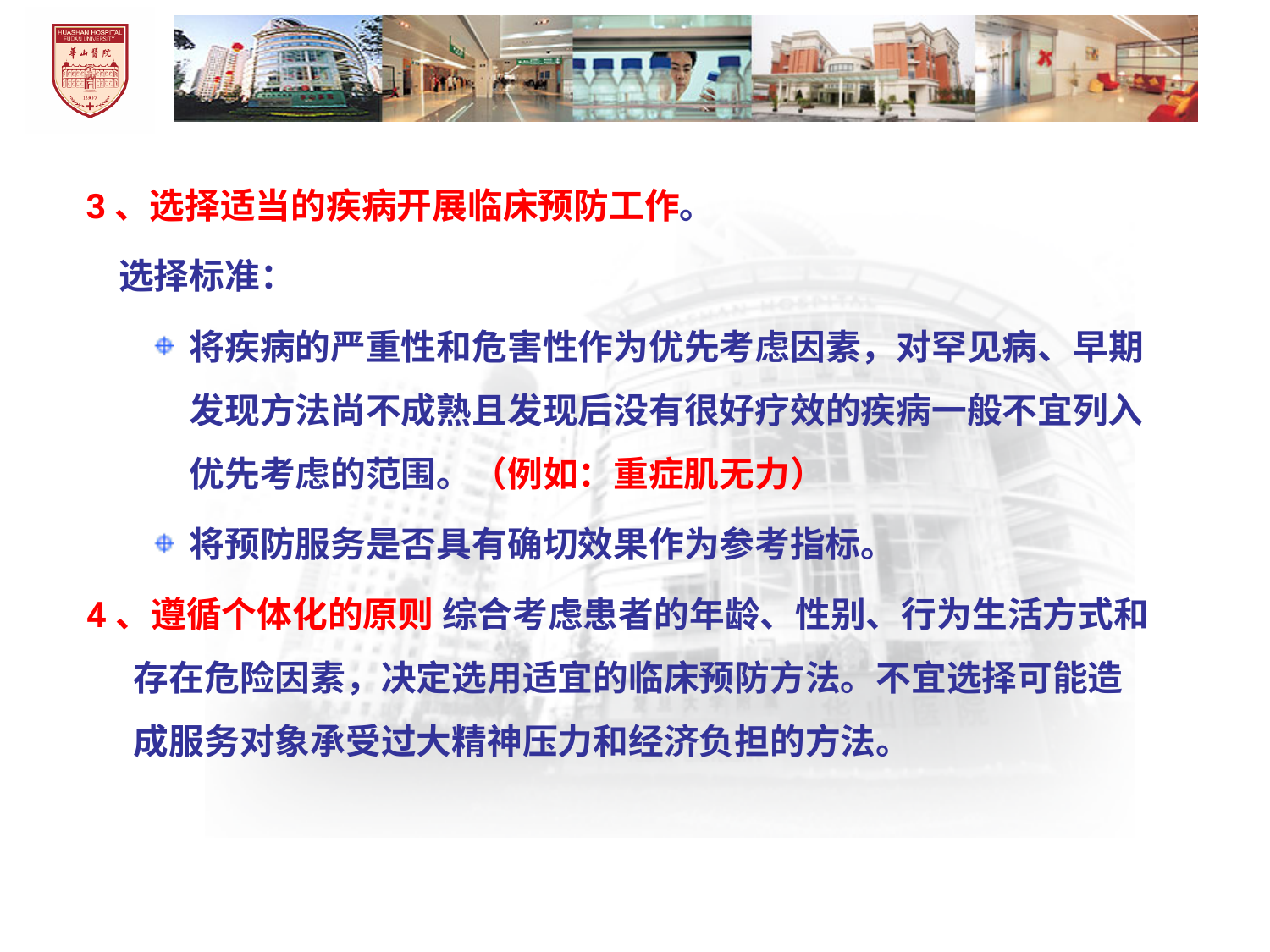

3、选择适当的疾病开展临床预防工作。
   选择标准：
将疾病的严重性和危害性作为优先考虑因素，对罕见病、早期发现方法尚不成熟且发现后没有很好疗效的疾病一般不宜列入优先考虑的范围。（例如：重症肌无力）
将预防服务是否具有确切效果作为参考指标。
4、遵循个体化的原则 综合考虑患者的年龄、性别、行为生活方式和存在危险因素，决定选用适宜的临床预防方法。不宜选择可能造成服务对象承受过大精神压力和经济负担的方法。